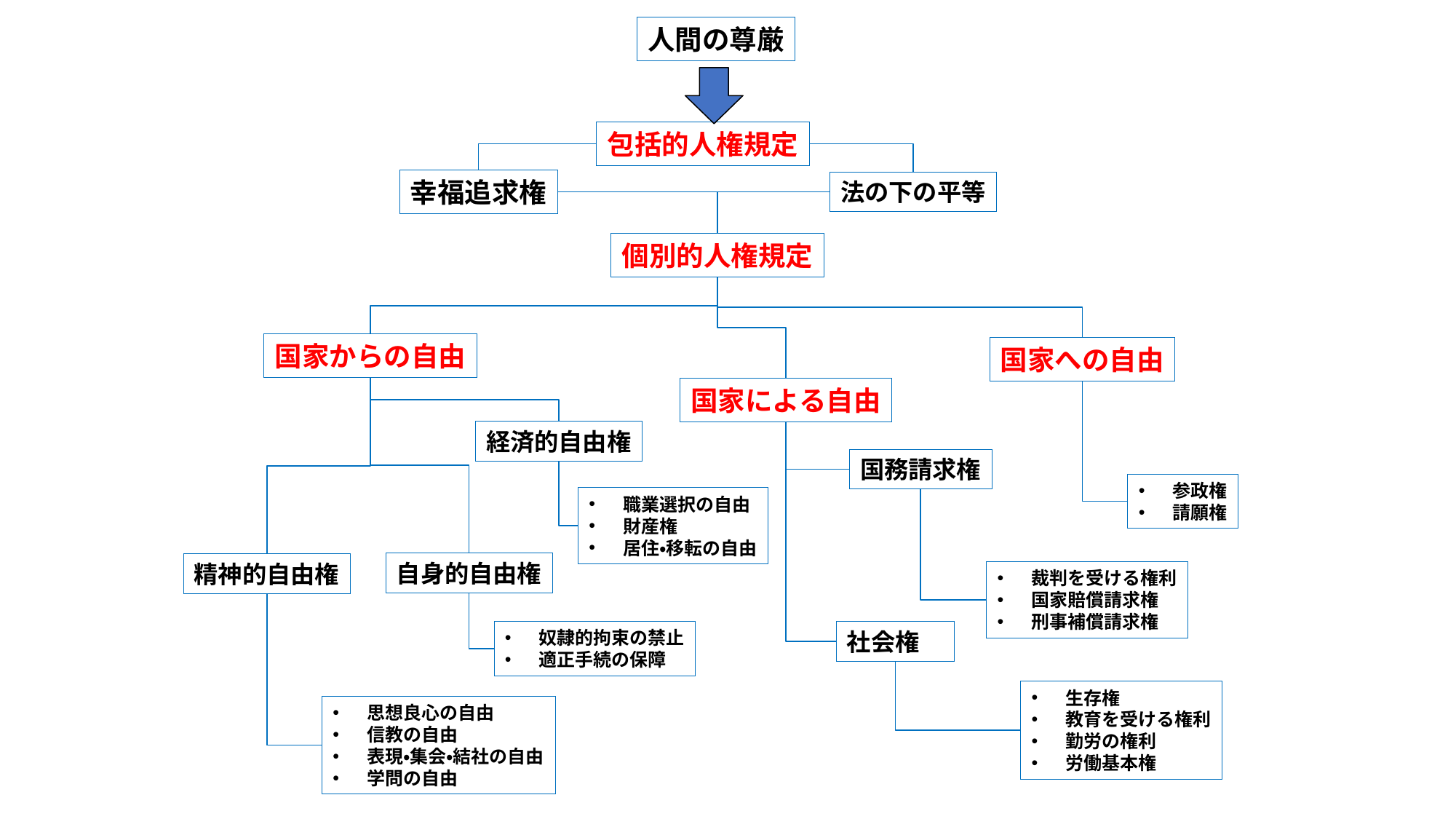

人間の尊厳

包括的人権規定
幸福追求権
法の下の平等
個別的人権規定
国家からの自由
国家への自由
国家による自由
経済的自由権
国務請求権
参政権
請願権
職業選択の自由
財産権
居住・移転の自由
自身的自由権
精神的自由権
裁判を受ける権利
国家賠償請求権
刑事補償請求権
社会権
奴隷的拘束の禁止
適正手続の保障
生存権
教育を受ける権利
勤労の権利
労働基本権
思想良心の自由
信教の自由
表現・集会・結社の自由
学問の自由